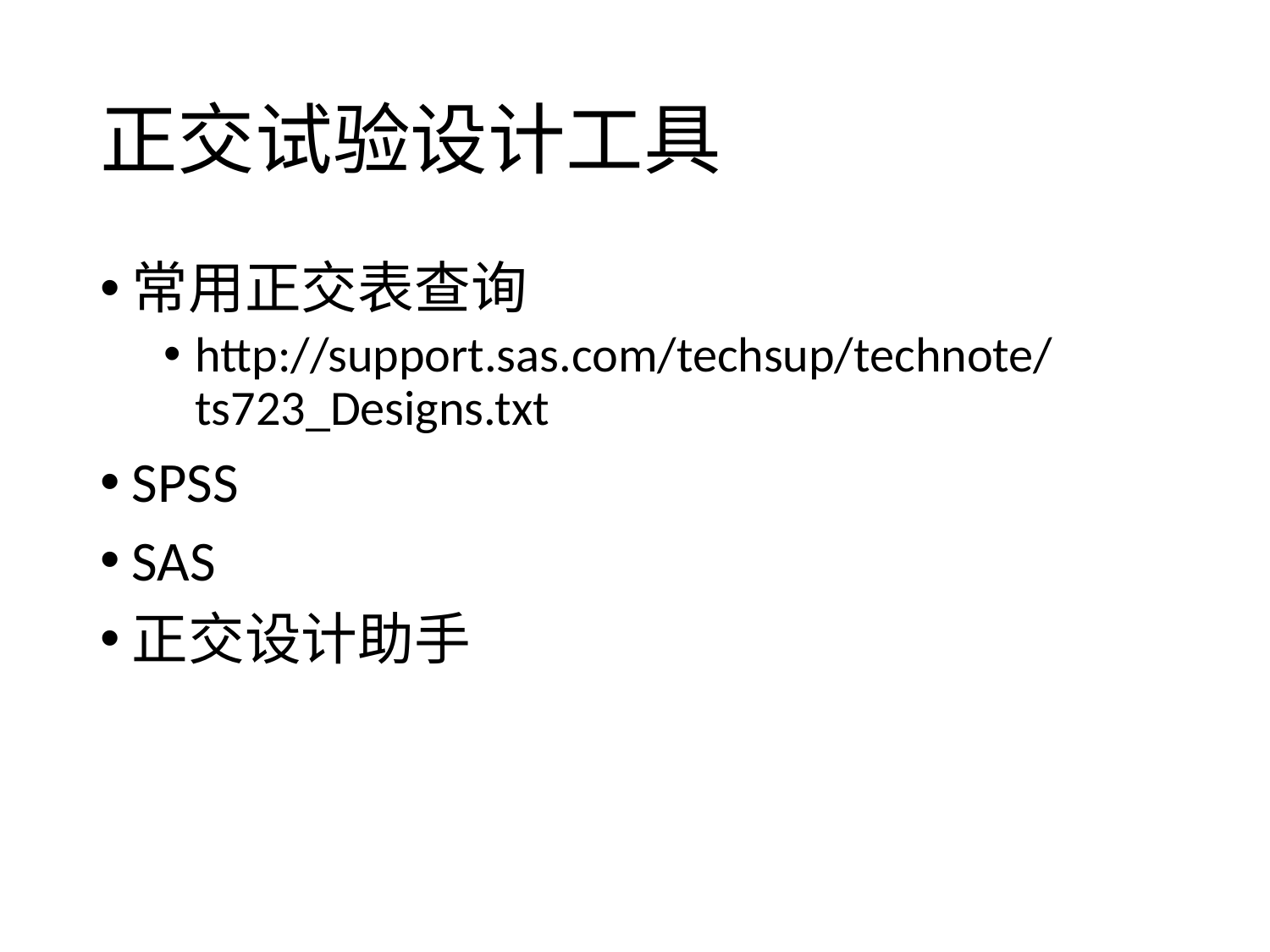

# 正交试验设计工具
常用正交表查询
http://support.sas.com/techsup/technote/ts723_Designs.txt
SPSS
SAS
正交设计助手